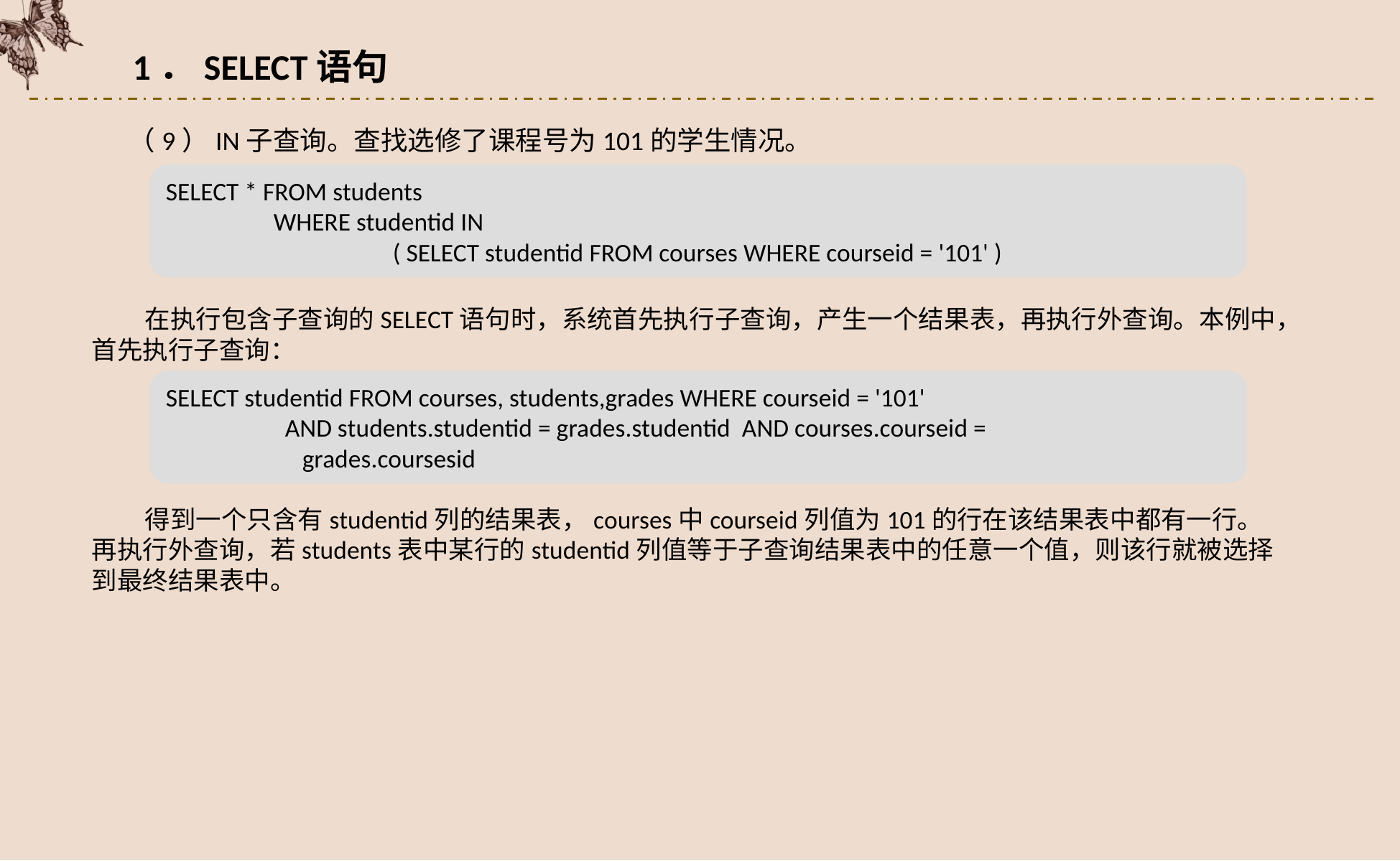

1．SELECT语句
（9）IN子查询。查找选修了课程号为101的学生情况。
SELECT * FROM students
	WHERE studentid IN
		  ( SELECT studentid FROM courses WHERE courseid = '101' )
在执行包含子查询的SELECT语句时，系统首先执行子查询，产生一个结果表，再执行外查询。本例中，首先执行子查询：
SELECT studentid FROM courses, students,grades WHERE courseid = '101'
 	  AND students.studentid = grades.studentid  AND courses.courseid =
 	     grades.coursesid
得到一个只含有studentid列的结果表，courses中courseid列值为101的行在该结果表中都有一行。再执行外查询，若students表中某行的studentid列值等于子查询结果表中的任意一个值，则该行就被选择到最终结果表中。